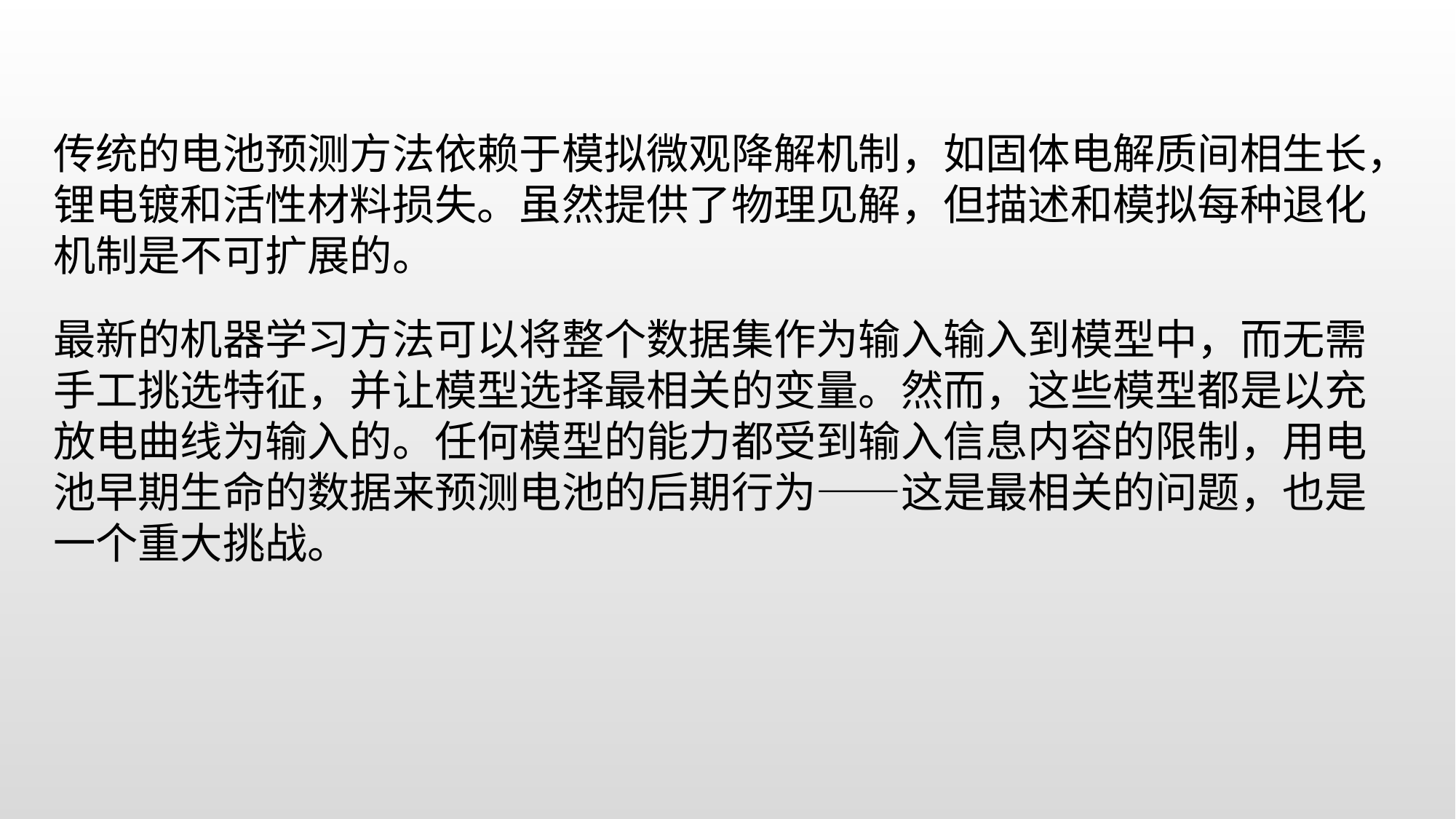

传统的电池预测方法依赖于模拟微观降解机制，如固体电解质间相生长，锂电镀和活性材料损失。虽然提供了物理见解，但描述和模拟每种退化机制是不可扩展的。

最新的机器学习方法可以将整个数据集作为输入输入到模型中，而无需手工挑选特征，并让模型选择最相关的变量。然而，这些模型都是以充放电曲线为输入的。任何模型的能力都受到输入信息内容的限制，用电池早期生命的数据来预测电池的后期行为——这是最相关的问题，也是一个重大挑战。